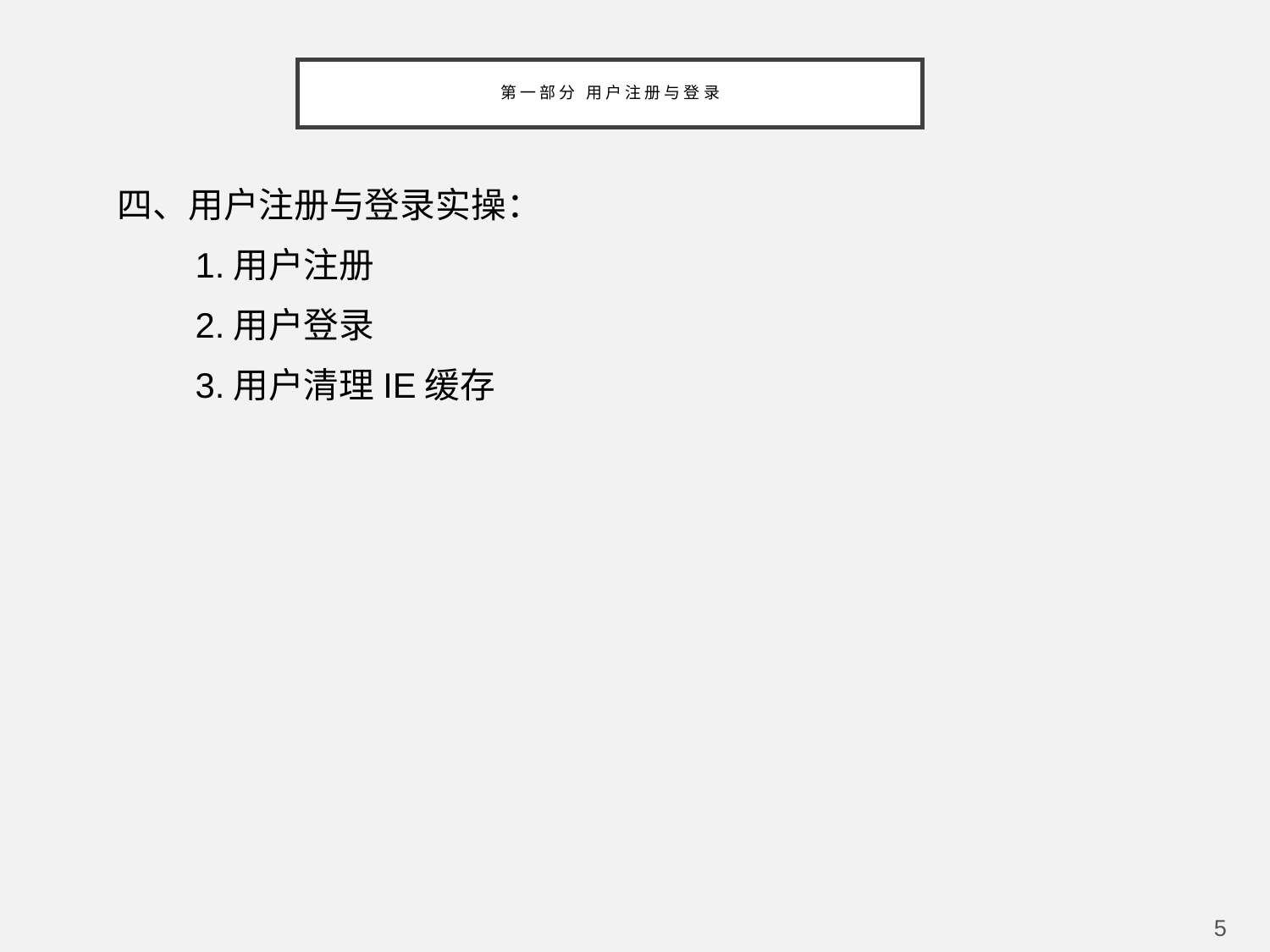

# 第一部分 用户注册与登录
四、用户注册与登录实操：
        1.用户注册
        2.用户登录
        3.用户清理IE缓存

2020/4/6
5